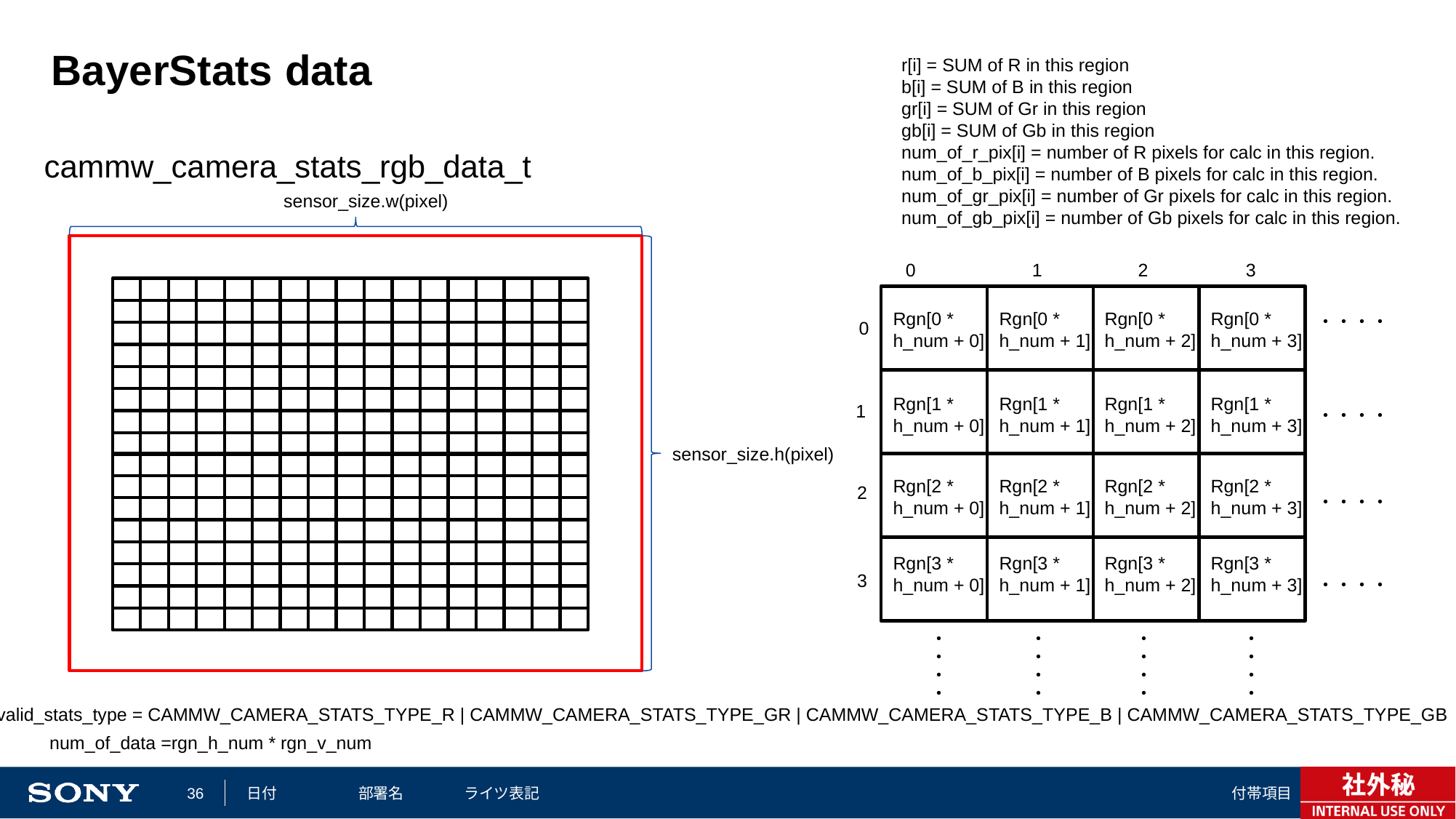

# BayerStats data
r[i] = SUM of R in this region
b[i] = SUM of B in this region
gr[i] = SUM of Gr in this region
gb[i] = SUM of Gb in this region
num_of_r_pix[i] = number of R pixels for calc in this region.
num_of_b_pix[i] = number of B pixels for calc in this region.
num_of_gr_pix[i] = number of Gr pixels for calc in this region.
num_of_gb_pix[i] = number of Gb pixels for calc in this region.
cammw_camera_stats_rgb_data_t
sensor_size.w(pixel)

0
1
2
3

Rgn[0 *
h_num + 0]
Rgn[0 *
h_num + 1]
Rgn[0 *
h_num + 2]
Rgn[0 *
h_num + 3]
・・・・
0
Rgn[1 *
h_num + 0]
Rgn[1 *
h_num + 1]
Rgn[1 *
h_num + 2]
Rgn[1 *
h_num + 3]
1
・・・・
sensor_size.h(pixel)
Rgn[2 *
h_num + 0]
Rgn[2 *
h_num + 1]
Rgn[2 *
h_num + 2]
Rgn[2 *
h_num + 3]
2
・・・・
Rgn[3 *
h_num + 0]
Rgn[3 *
h_num + 1]
Rgn[3 *
h_num + 2]
Rgn[3 *
h_num + 3]
3
・・・・
・・・・
・・・・
・・・・
・・・・
valid_stats_type = CAMMW_CAMERA_STATS_TYPE_R | CAMMW_CAMERA_STATS_TYPE_GR | CAMMW_CAMERA_STATS_TYPE_B | CAMMW_CAMERA_STATS_TYPE_GB
num_of_data =rgn_h_num * rgn_v_num